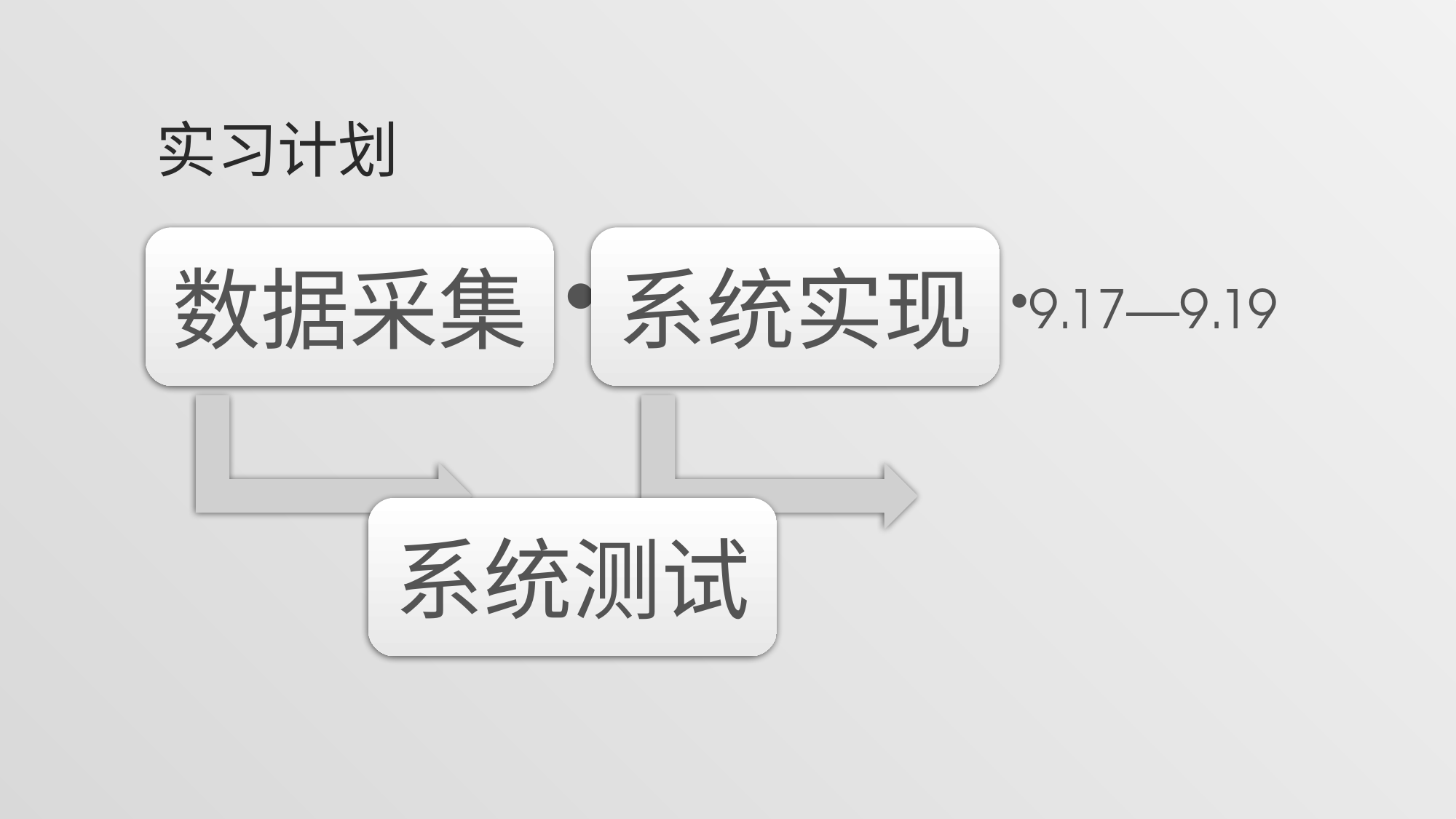

# 实习计划
数据采集
9.16
系统实现
9.17—9.19
系统测试